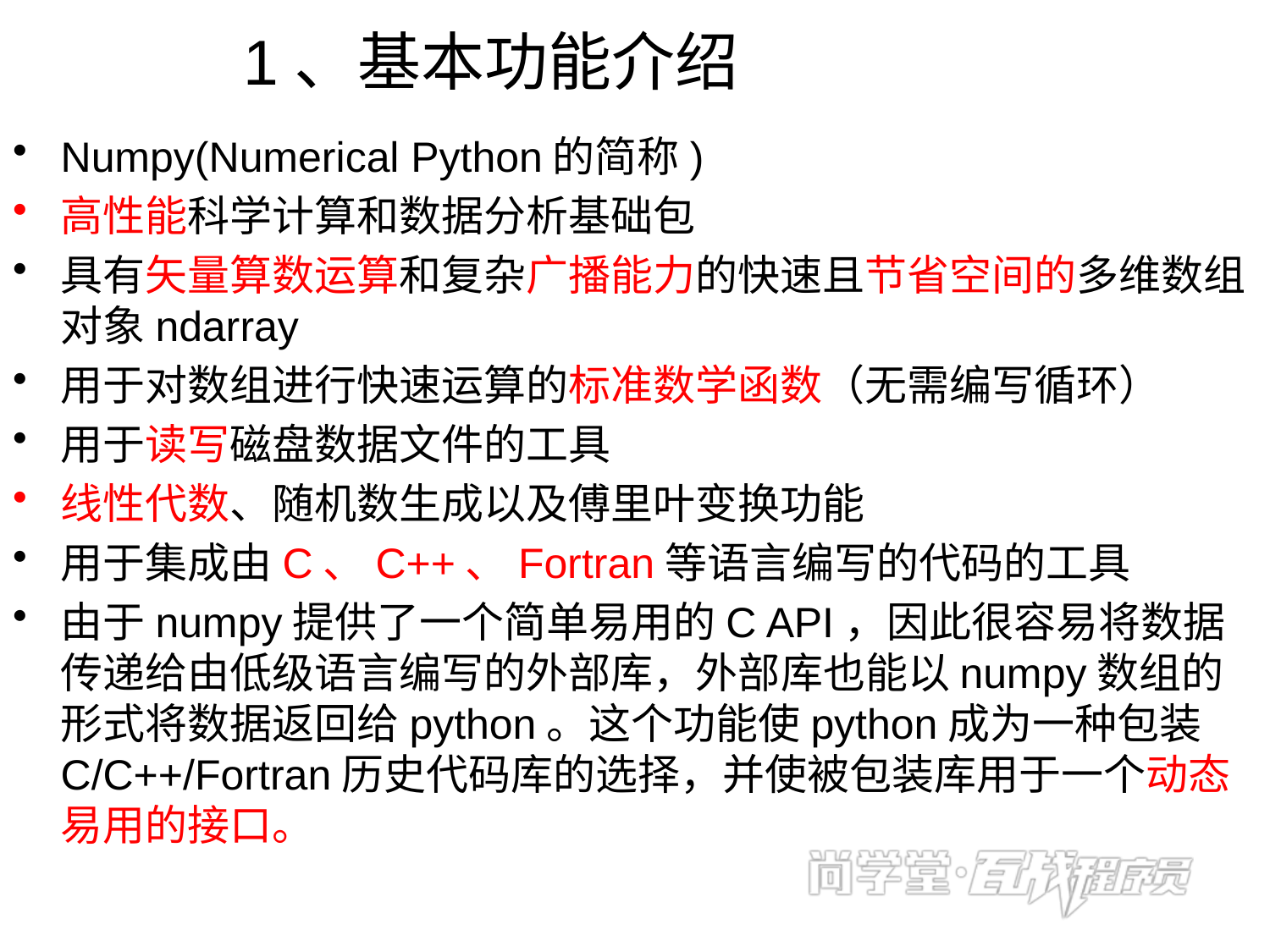

# 1、基本功能介绍
Numpy(Numerical Python的简称)
高性能科学计算和数据分析基础包
具有矢量算数运算和复杂广播能力的快速且节省空间的多维数组对象ndarray
用于对数组进行快速运算的标准数学函数（无需编写循环）
用于读写磁盘数据文件的工具
线性代数、随机数生成以及傅里叶变换功能
用于集成由C、C++、Fortran等语言编写的代码的工具
由于numpy提供了一个简单易用的C API，因此很容易将数据传递给由低级语言编写的外部库，外部库也能以numpy数组的形式将数据返回给python。这个功能使python成为一种包装C/C++/Fortran历史代码库的选择，并使被包装库用于一个动态易用的接口。